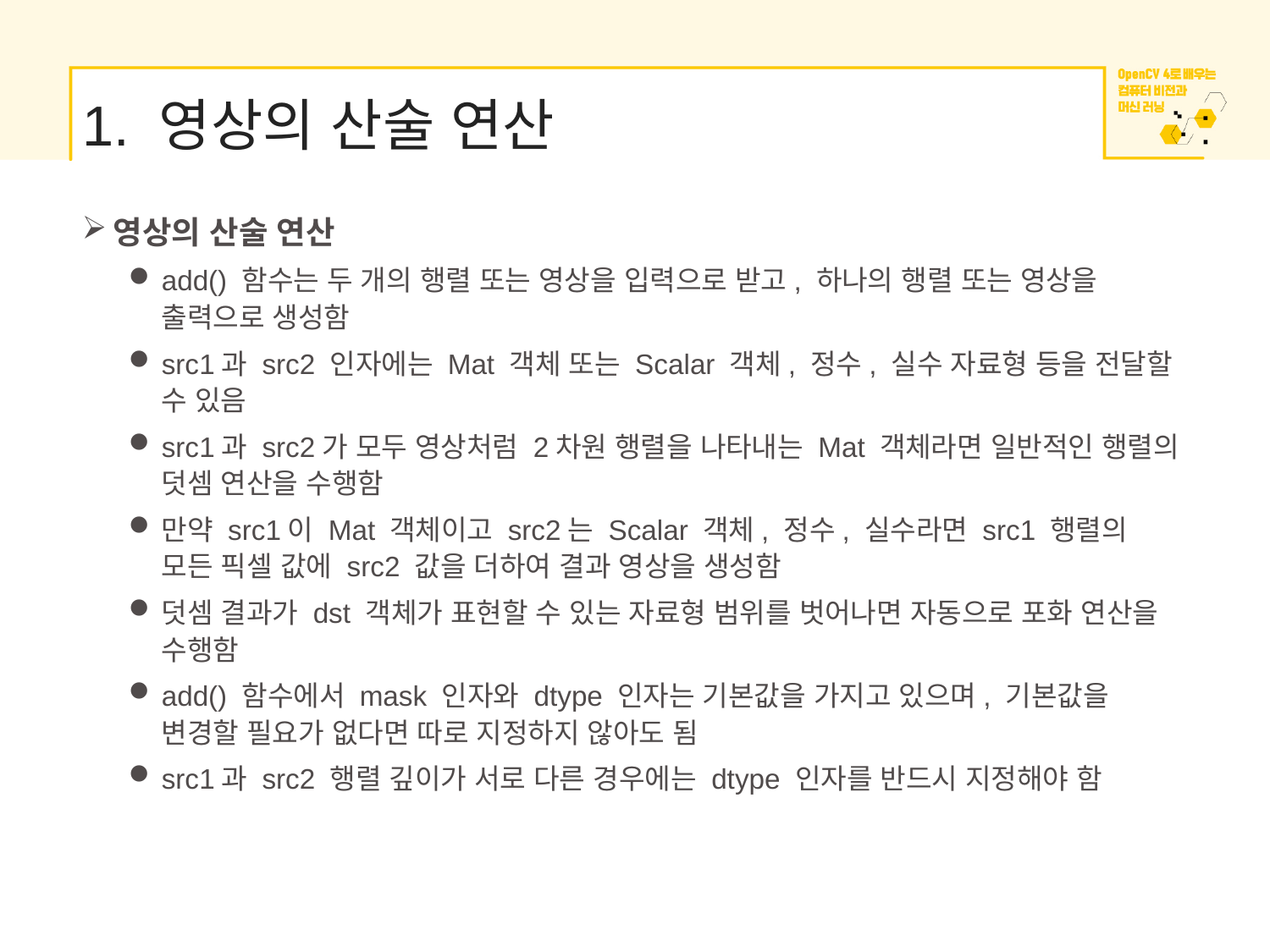

# 1. 영상의 산술 연산
영상의 산술 연산
add() 함수는 두 개의 행렬 또는 영상을 입력으로 받고, 하나의 행렬 또는 영상을 출력으로 생성함
src1과 src2 인자에는 Mat 객체 또는 Scalar 객체, 정수, 실수 자료형 등을 전달할 수 있음
src1과 src2가 모두 영상처럼 2차원 행렬을 나타내는 Mat 객체라면 일반적인 행렬의 덧셈 연산을 수행함
만약 src1이 Mat 객체이고 src2는 Scalar 객체, 정수, 실수라면 src1 행렬의 모든 픽셀 값에 src2 값을 더하여 결과 영상을 생성함
덧셈 결과가 dst 객체가 표현할 수 있는 자료형 범위를 벗어나면 자동으로 포화 연산을 수행함
add() 함수에서 mask 인자와 dtype 인자는 기본값을 가지고 있으며, 기본값을 변경할 필요가 없다면 따로 지정하지 않아도 됨
src1과 src2 행렬 깊이가 서로 다른 경우에는 dtype 인자를 반드시 지정해야 함